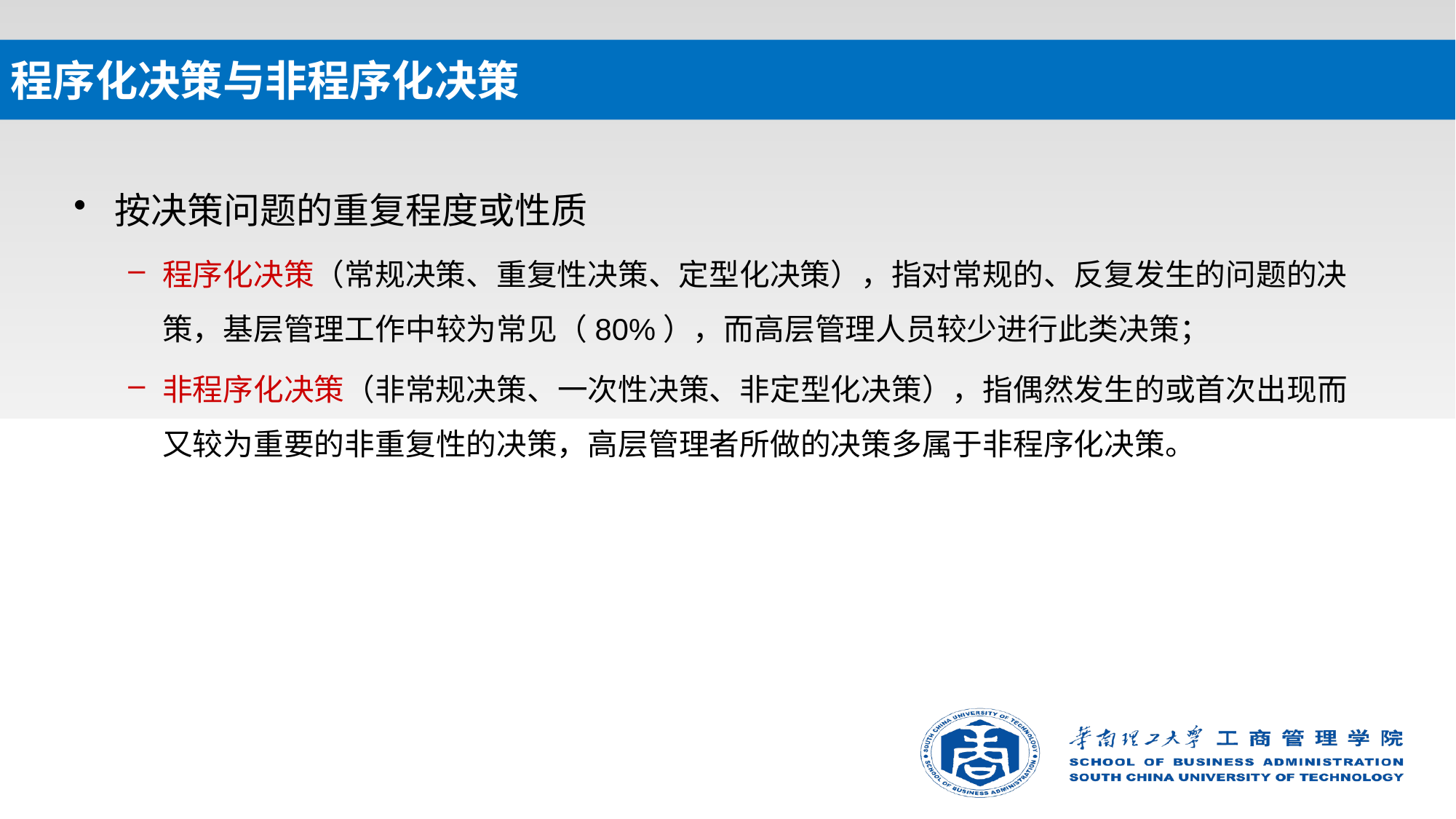

# 程序化决策与非程序化决策
按决策问题的重复程度或性质
程序化决策（常规决策、重复性决策、定型化决策），指对常规的、反复发生的问题的决策，基层管理工作中较为常见（80%），而高层管理人员较少进行此类决策；
非程序化决策（非常规决策、一次性决策、非定型化决策），指偶然发生的或首次出现而又较为重要的非重复性的决策，高层管理者所做的决策多属于非程序化决策。